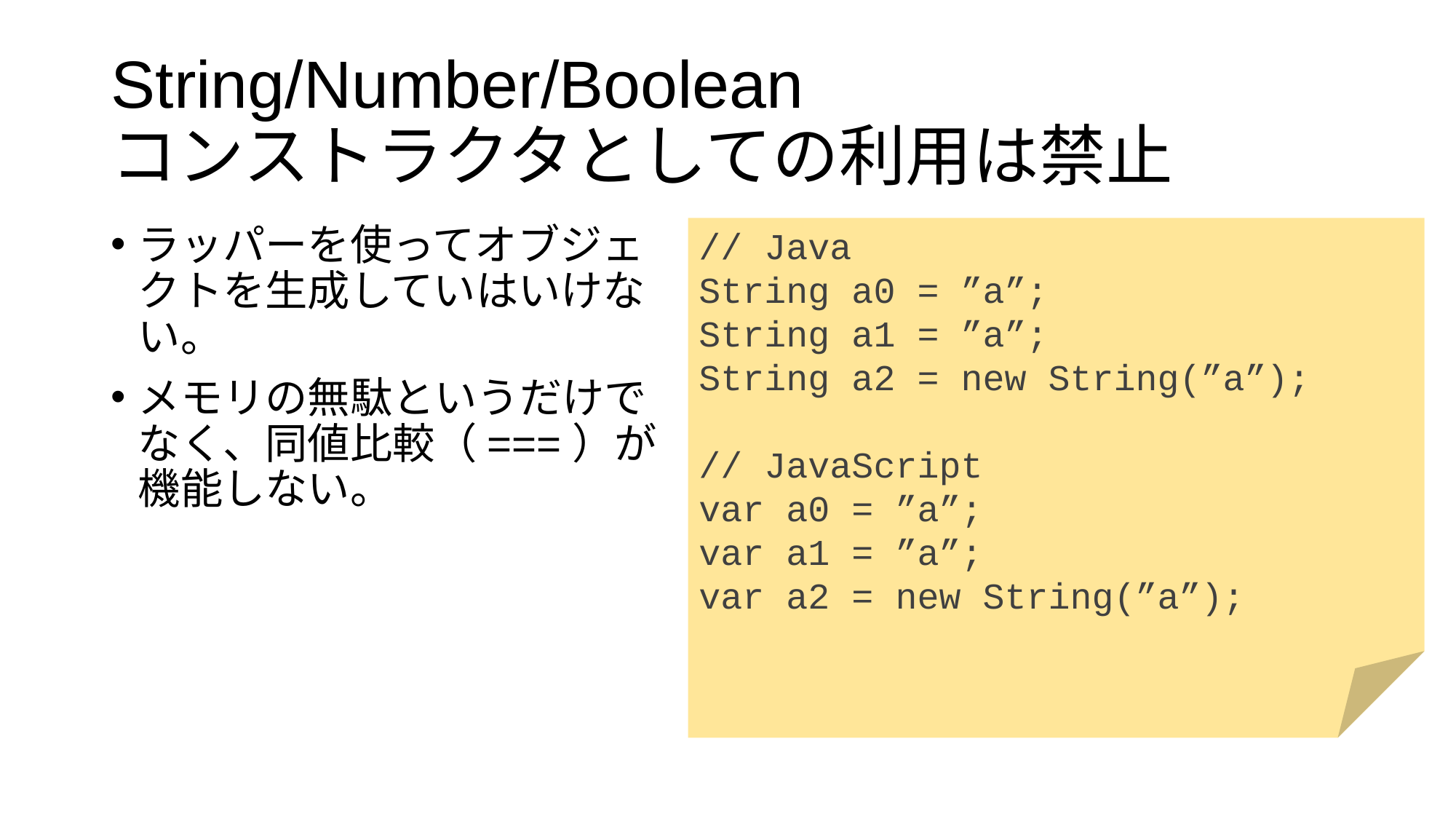

# String/Number/Boolean コンストラクタとしての利用は禁止
ラッパーを使ってオブジェクトを生成していはいけない。
メモリの無駄というだけでなく、同値比較（===）が機能しない。
// Java
String a0 = ”a”;
String a1 = ”a”;
String a2 = new String(”a”);

// JavaScript
var a0 = ”a”;
var a1 = ”a”;
var a2 = new String(”a”);